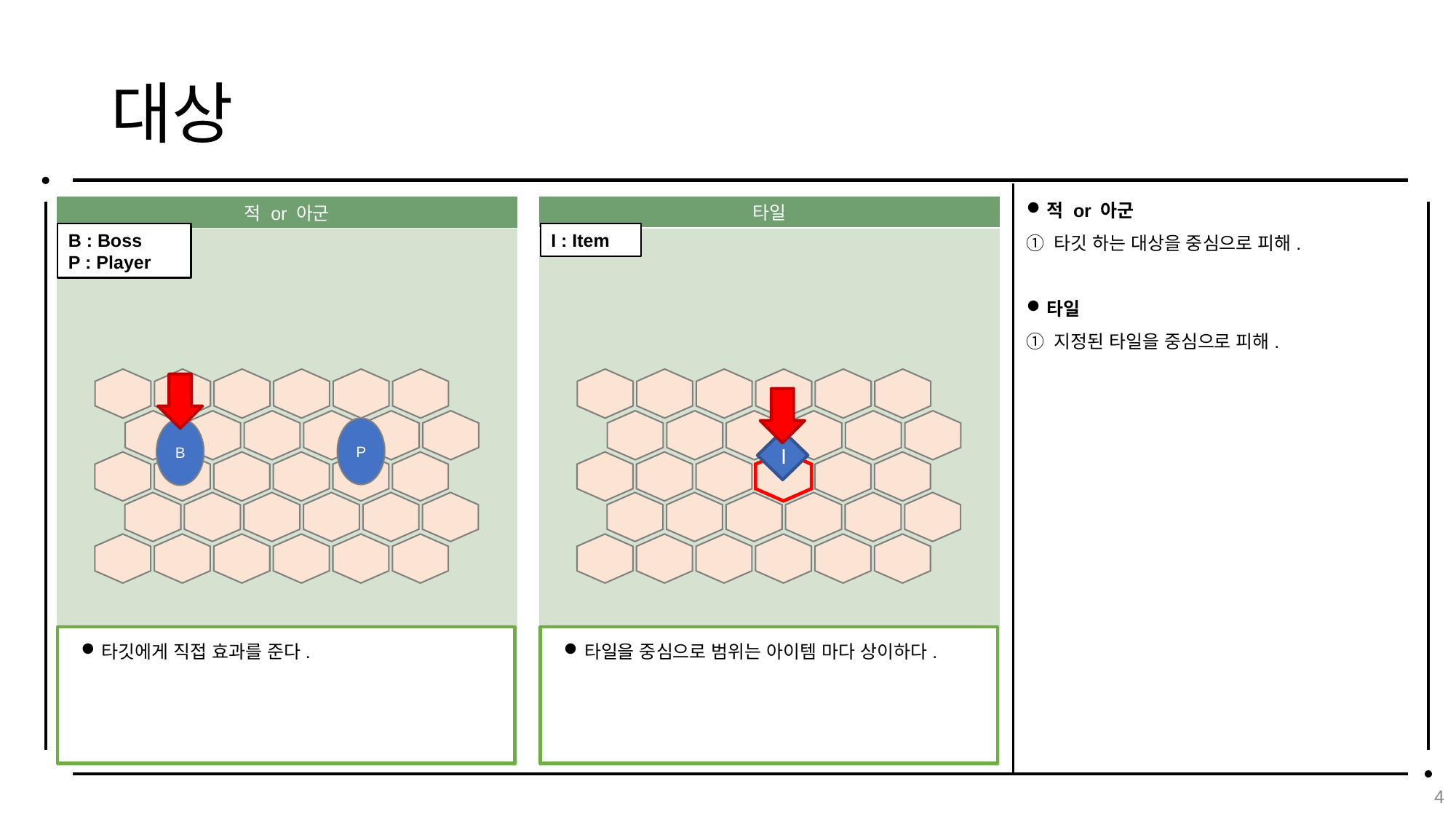

# 대상

적 or 아군
타깃 하는 대상을 중심으로 피해.

타일
지정된 타일을 중심으로 피해.
| 타일 |
| --- |
|  |
| 적 or 아군 |
| --- |
|  |
B : Boss
P : Player
I : Item

P
B
I

타일을 중심으로 범위는 아이템 마다 상이하다.
타깃에게 직접 효과를 준다.
4